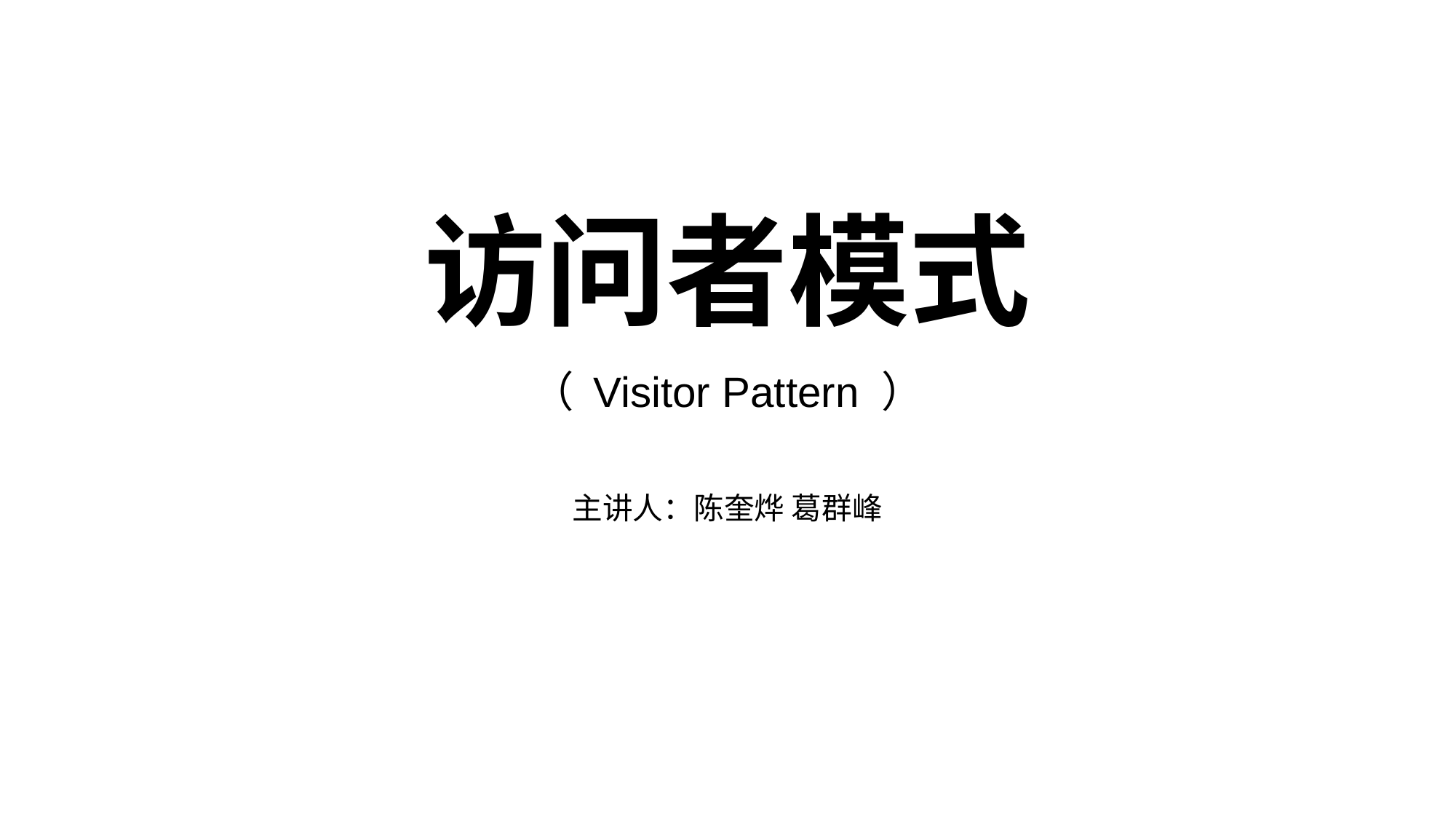

访问者模式
（ Visitor Pattern ）
主讲人：陈奎烨 葛群峰